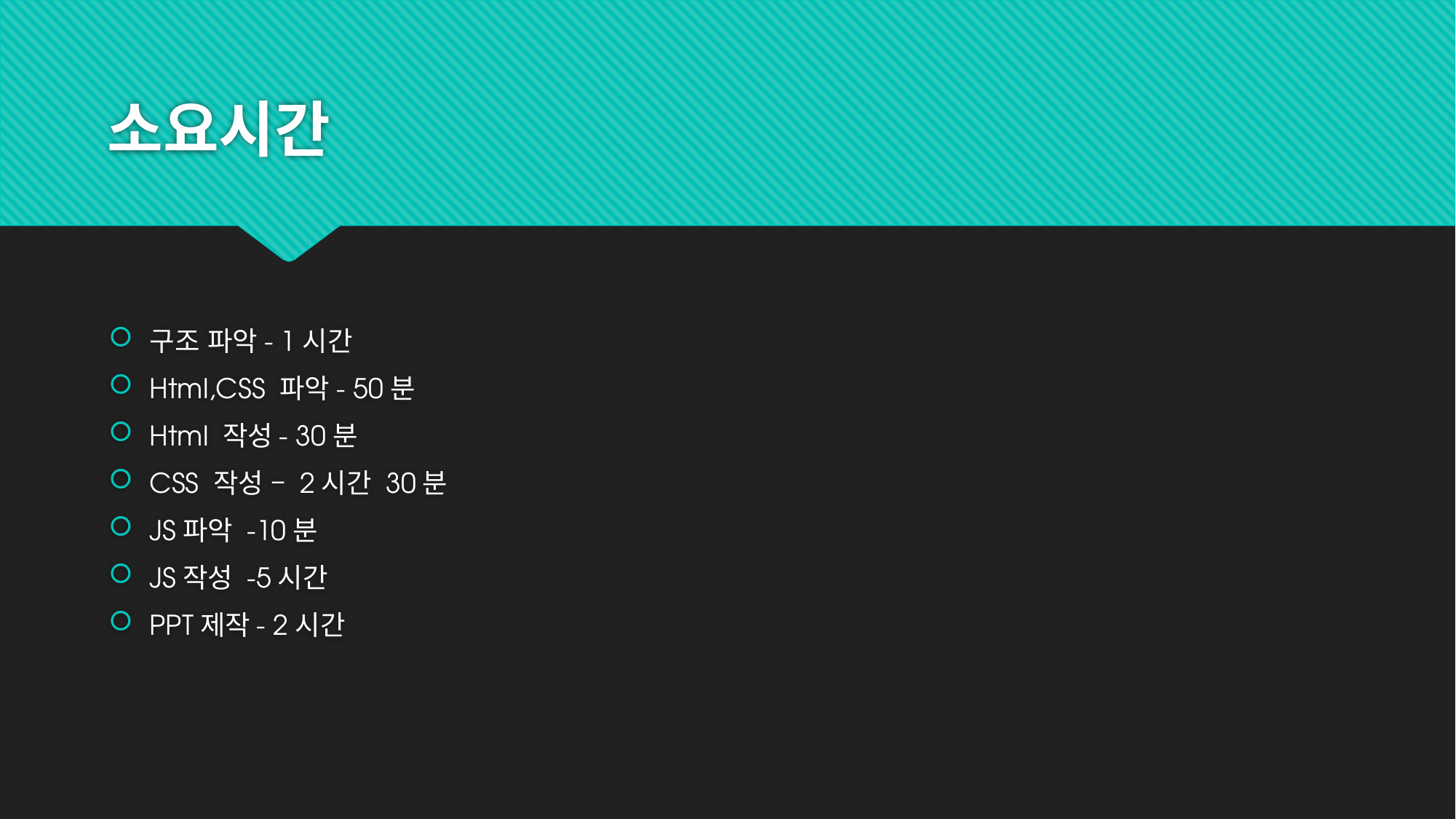

# 소요시간
구조 파악- 1시간
Html,CSS 파악- 50분
Html 작성- 30분
CSS 작성 – 2시간 30분
JS파악 -10분
JS작성 -5시간
PPT제작- 2시간